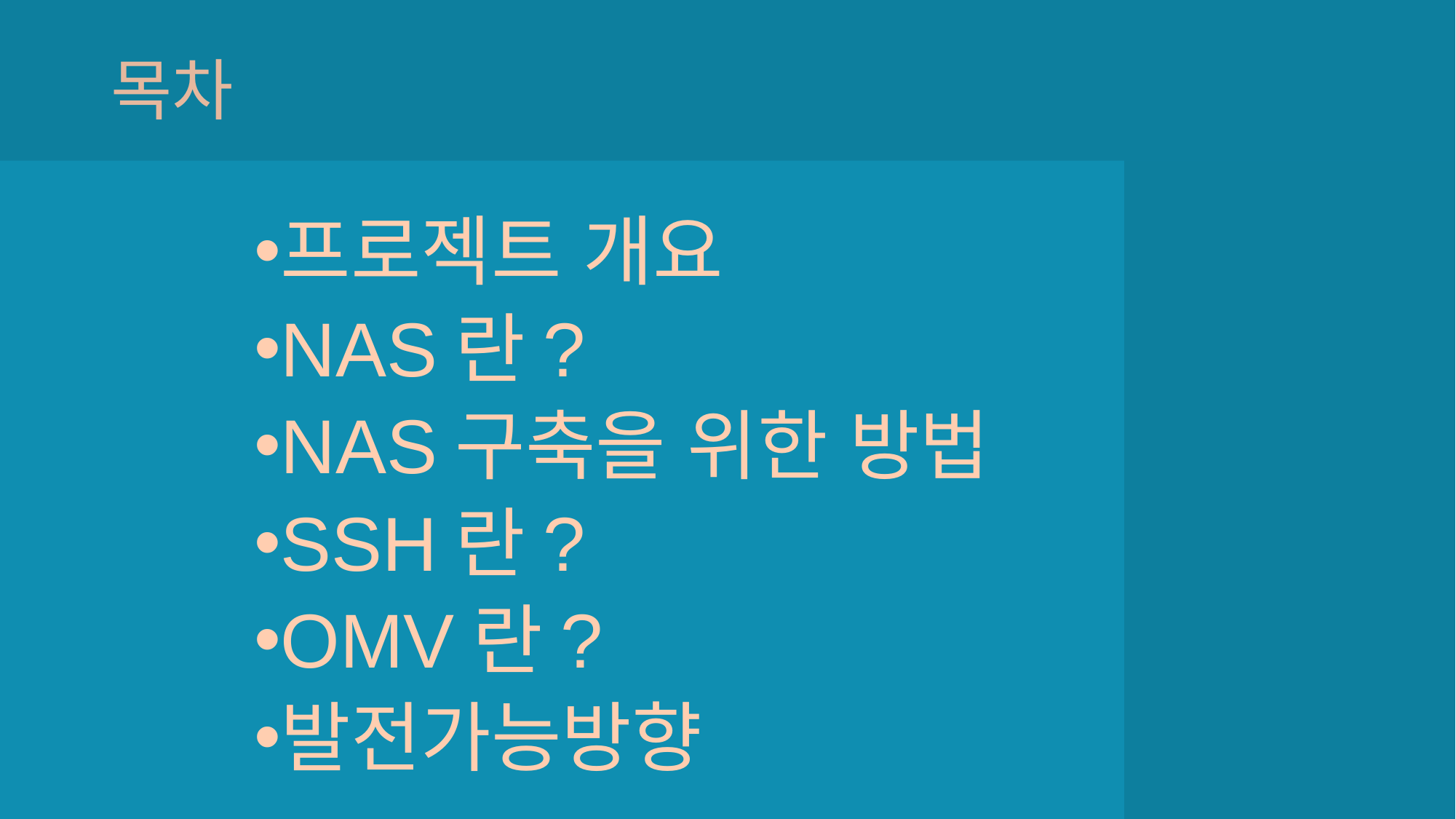

# 목차

프로젝트 개요
NAS란?
NAS구축을 위한 방법
SSH란?
OMV란?
발전가능방향